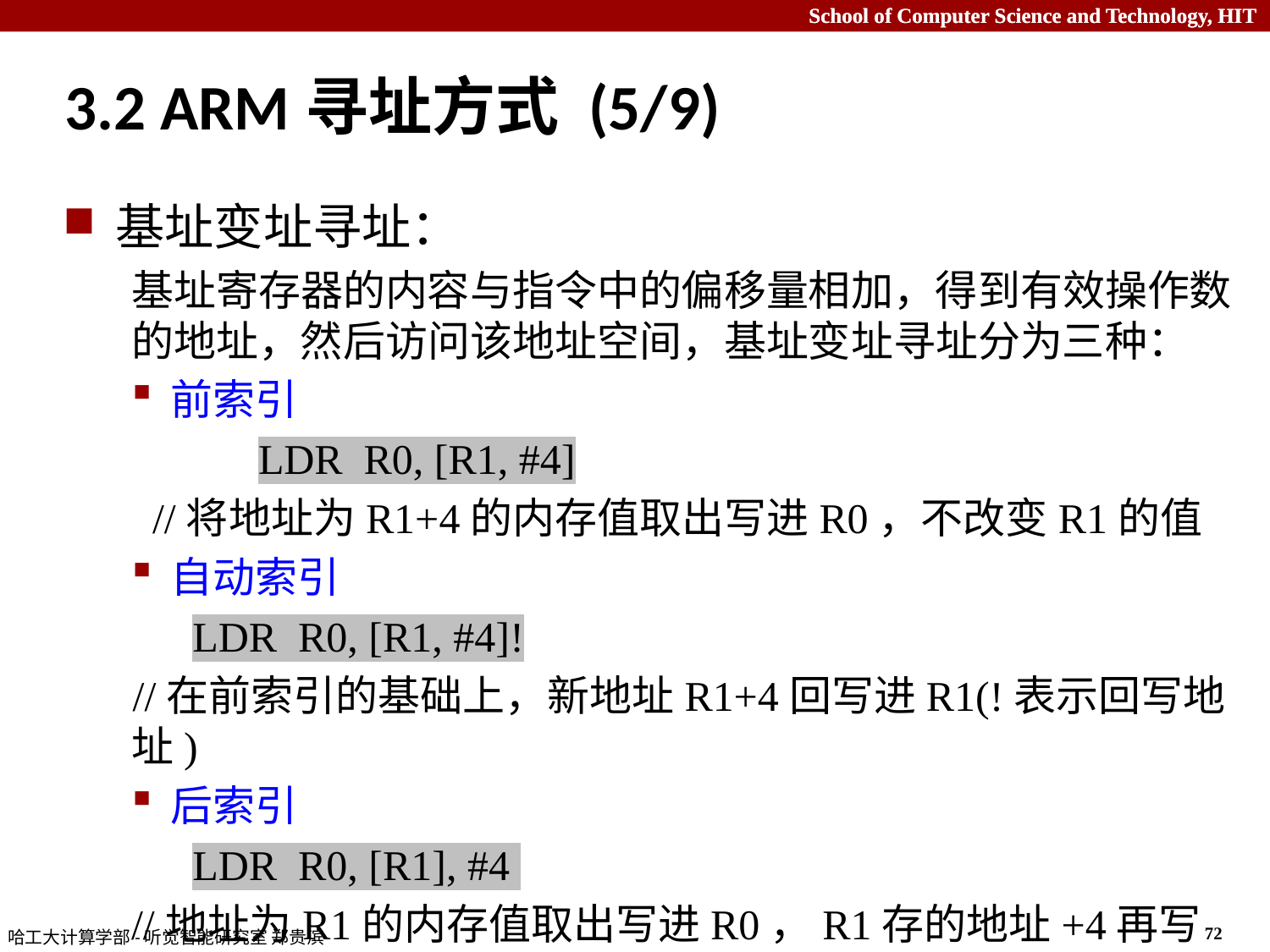

# 3.2 ARM寻址方式 (5/9)
基址变址寻址：
基址寄存器的内容与指令中的偏移量相加，得到有效操作数的地址，然后访问该地址空间，基址变址寻址分为三种：
前索引
	LDR  R0, [R1, #4]
  //将地址为R1+4的内存值取出写进R0，不改变R1的值
自动索引
LDR  R0, [R1, #4]!
     //在前索引的基础上，新地址R1+4回写进R1(!表示回写地址)
后索引
LDR  R0, [R1], #4
//地址为R1的内存值取出写进R0，R1存的地址+4再写进R1